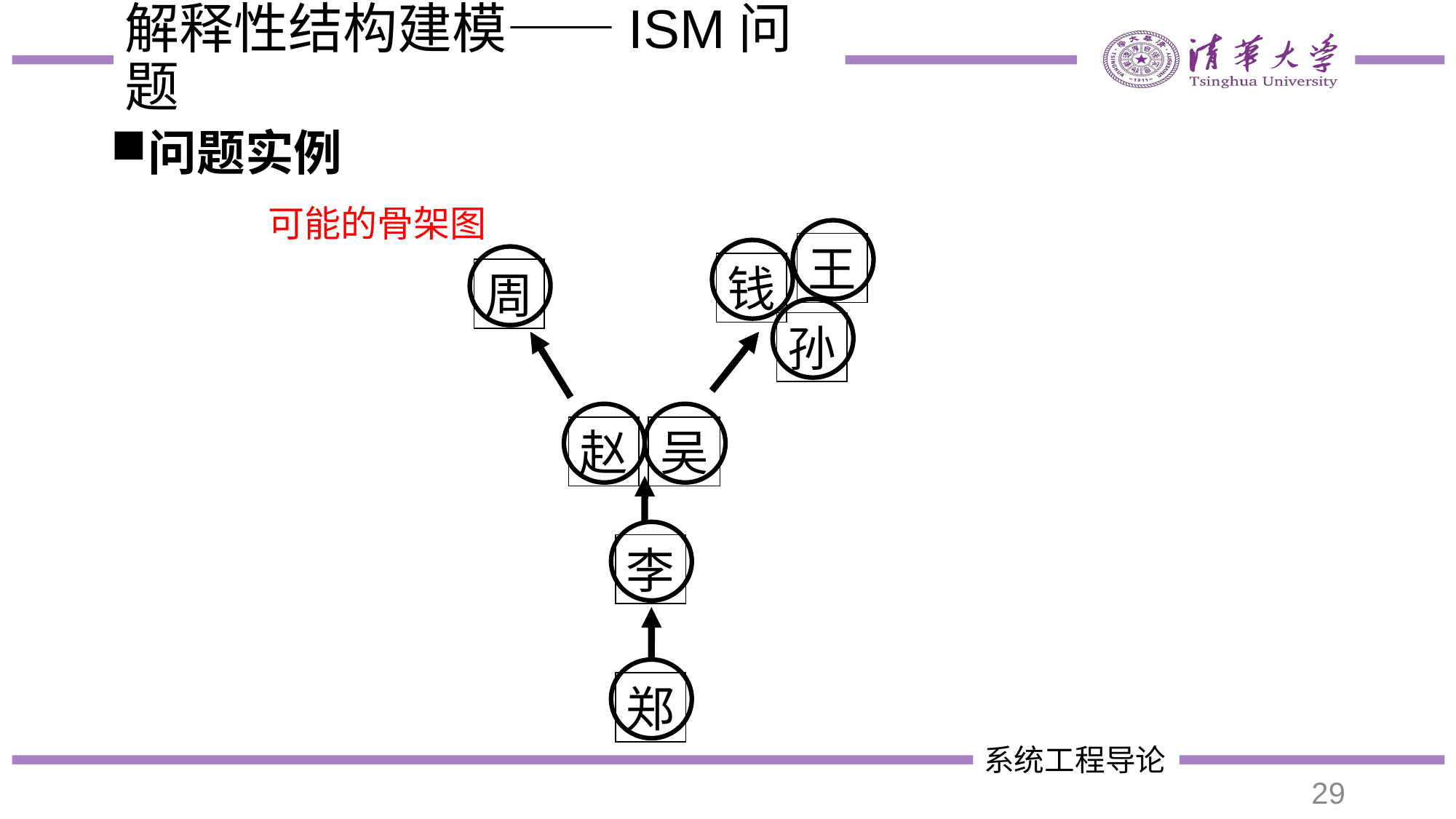

# 解释性结构建模——ISM问题
问题实例
可能的骨架图

王

钱

周

孙

赵

吴

李

郑
29